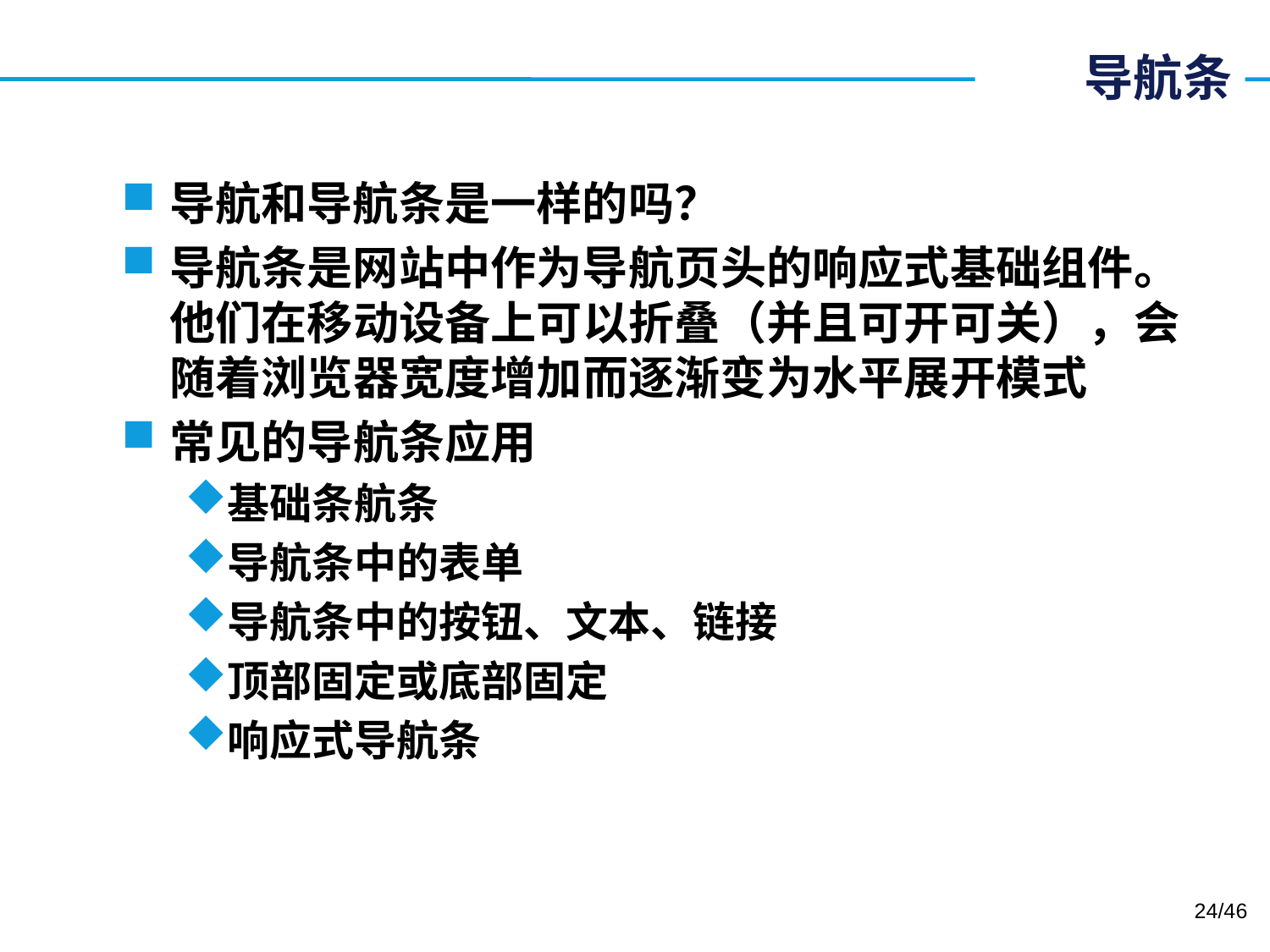

# 导航条
导航和导航条是一样的吗？
导航条是网站中作为导航页头的响应式基础组件。他们在移动设备上可以折叠（并且可开可关），会随着浏览器宽度增加而逐渐变为水平展开模式
常见的导航条应用
基础条航条
导航条中的表单
导航条中的按钮、文本、链接
顶部固定或底部固定
响应式导航条

24/46